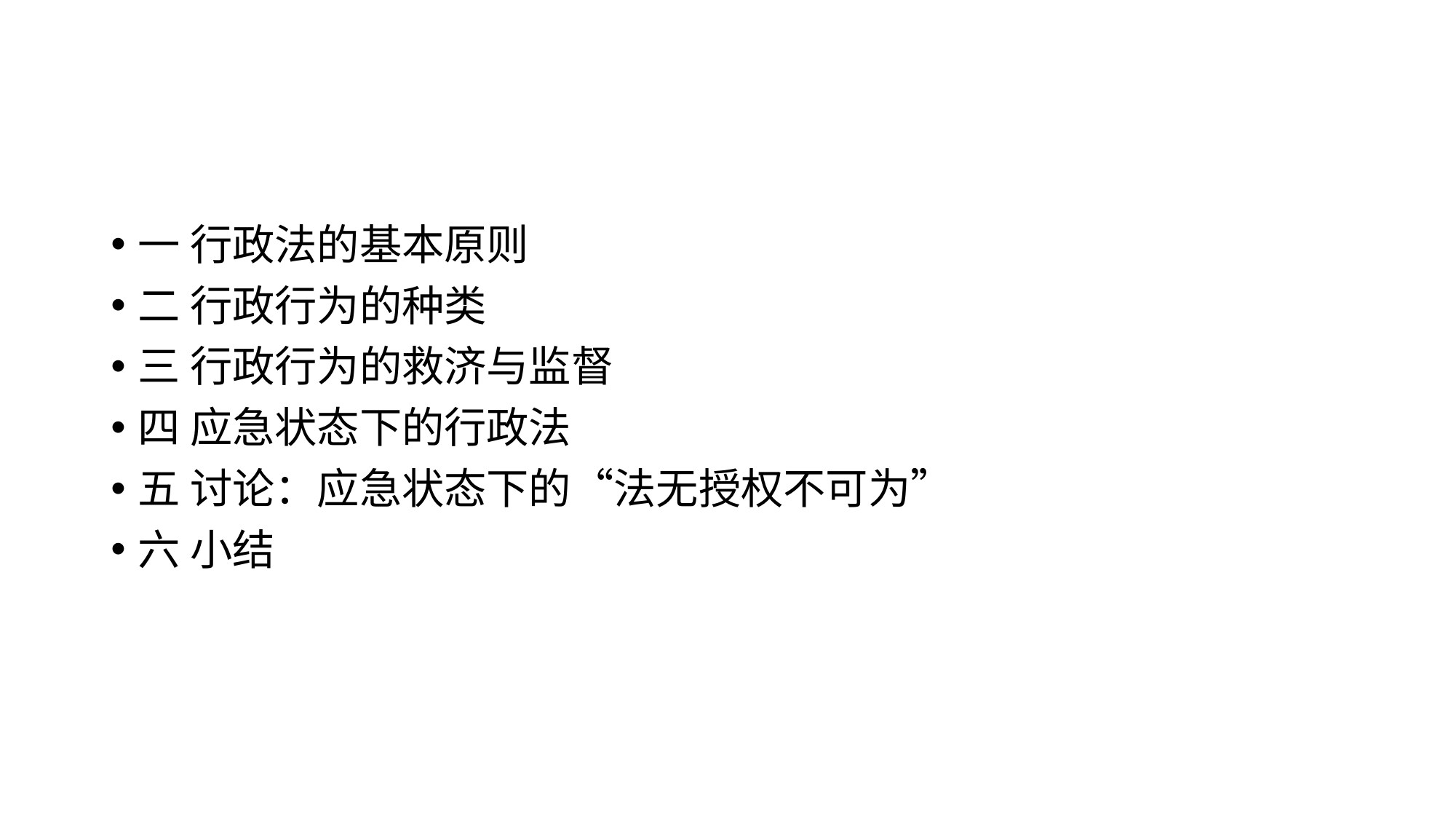

#
一 行政法的基本原则
二 行政行为的种类
三 行政行为的救济与监督
四 应急状态下的行政法
五 讨论：应急状态下的“法无授权不可为”
六 小结